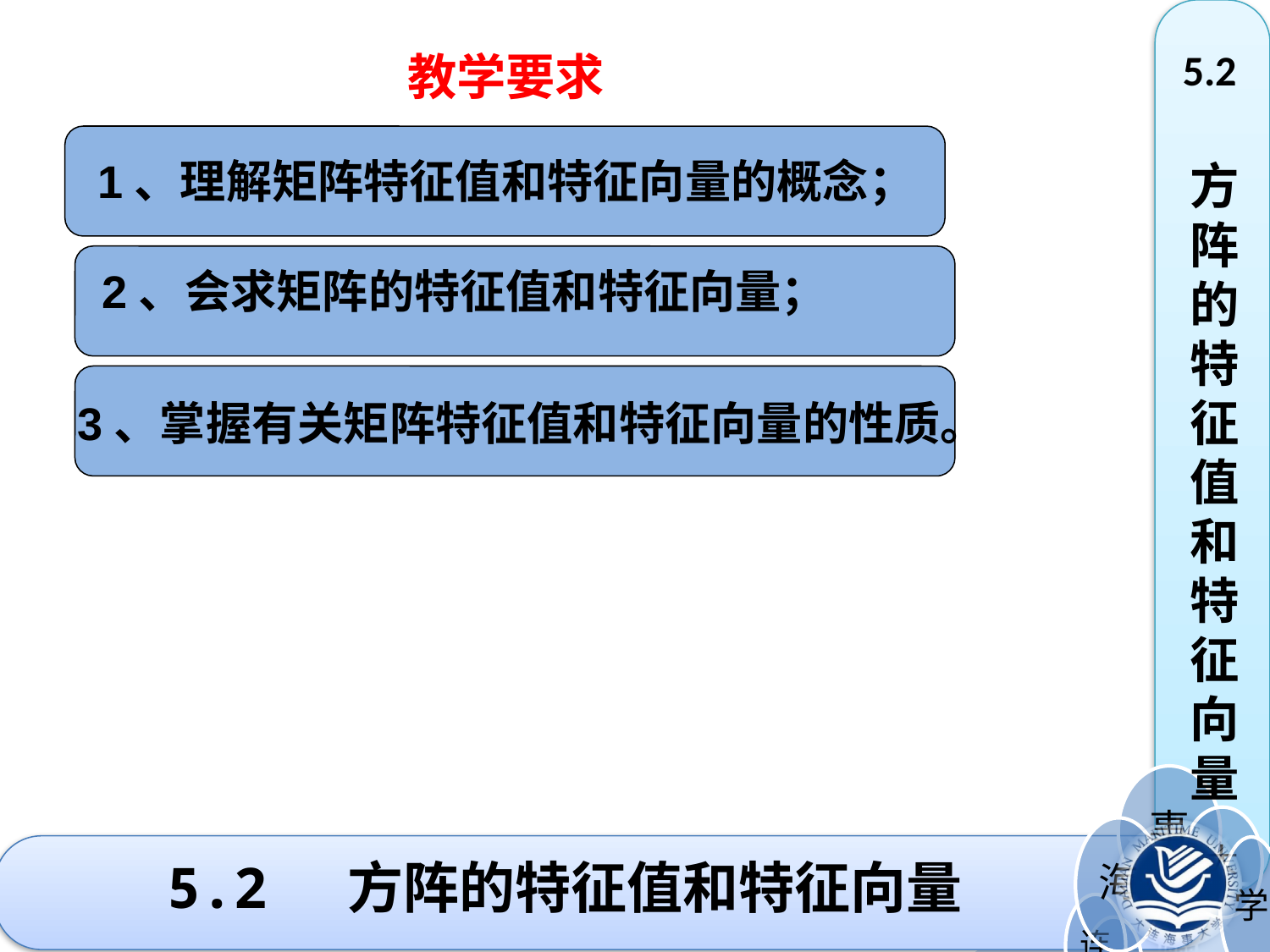

5.2
方阵的特征值和特征向量
教学要求

1、理解矩阵特征值和特征向量的概念；

2、会求矩阵的特征值和特征向量；

3、掌握有关矩阵特征值和特征向量的性质。
5.2  方阵的特征值和特征向量